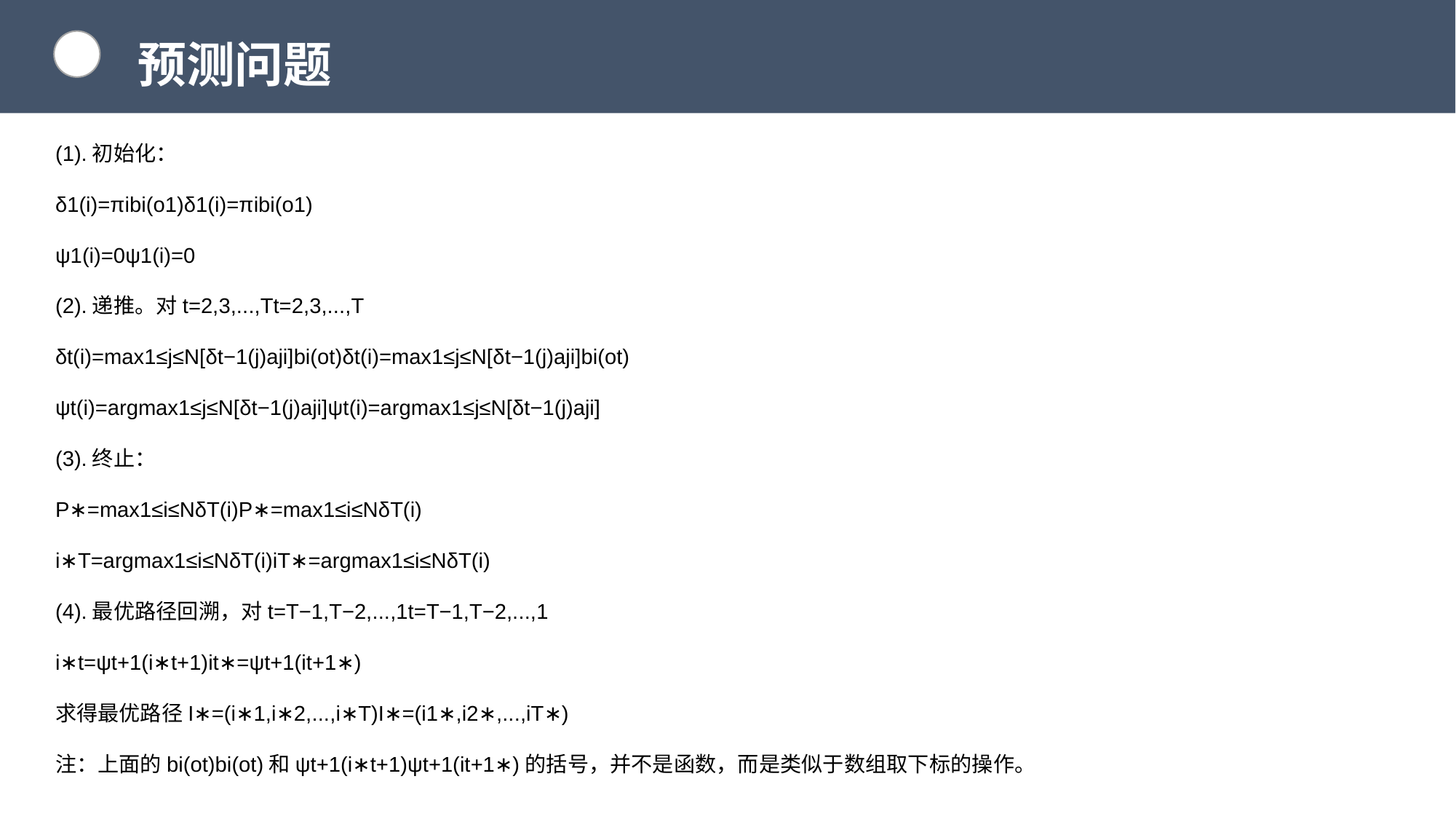

预测问题
(1).初始化：

δ1(i)=πibi(o1)δ1(i)=πibi(o1)

ψ1(i)=0ψ1(i)=0

(2).递推。对t=2,3,...,Tt=2,3,...,T

δt(i)=max1≤j≤N[δt−1(j)aji]bi(ot)δt(i)=max1≤j≤N[δt−1(j)aji]bi(ot)

ψt(i)=argmax1≤j≤N[δt−1(j)aji]ψt(i)=argmax1≤j≤N[δt−1(j)aji]

(3).终止：

P∗=max1≤i≤NδT(i)P∗=max1≤i≤NδT(i)

i∗T=argmax1≤i≤NδT(i)iT∗=argmax1≤i≤NδT(i)

(4).最优路径回溯，对t=T−1,T−2,...,1t=T−1,T−2,...,1

i∗t=ψt+1(i∗t+1)it∗=ψt+1(it+1∗)

求得最优路径I∗=(i∗1,i∗2,...,i∗T)I∗=(i1∗,i2∗,...,iT∗)

注：上面的bi(ot)bi(ot)和ψt+1(i∗t+1)ψt+1(it+1∗)的括号，并不是函数，而是类似于数组取下标的操作。